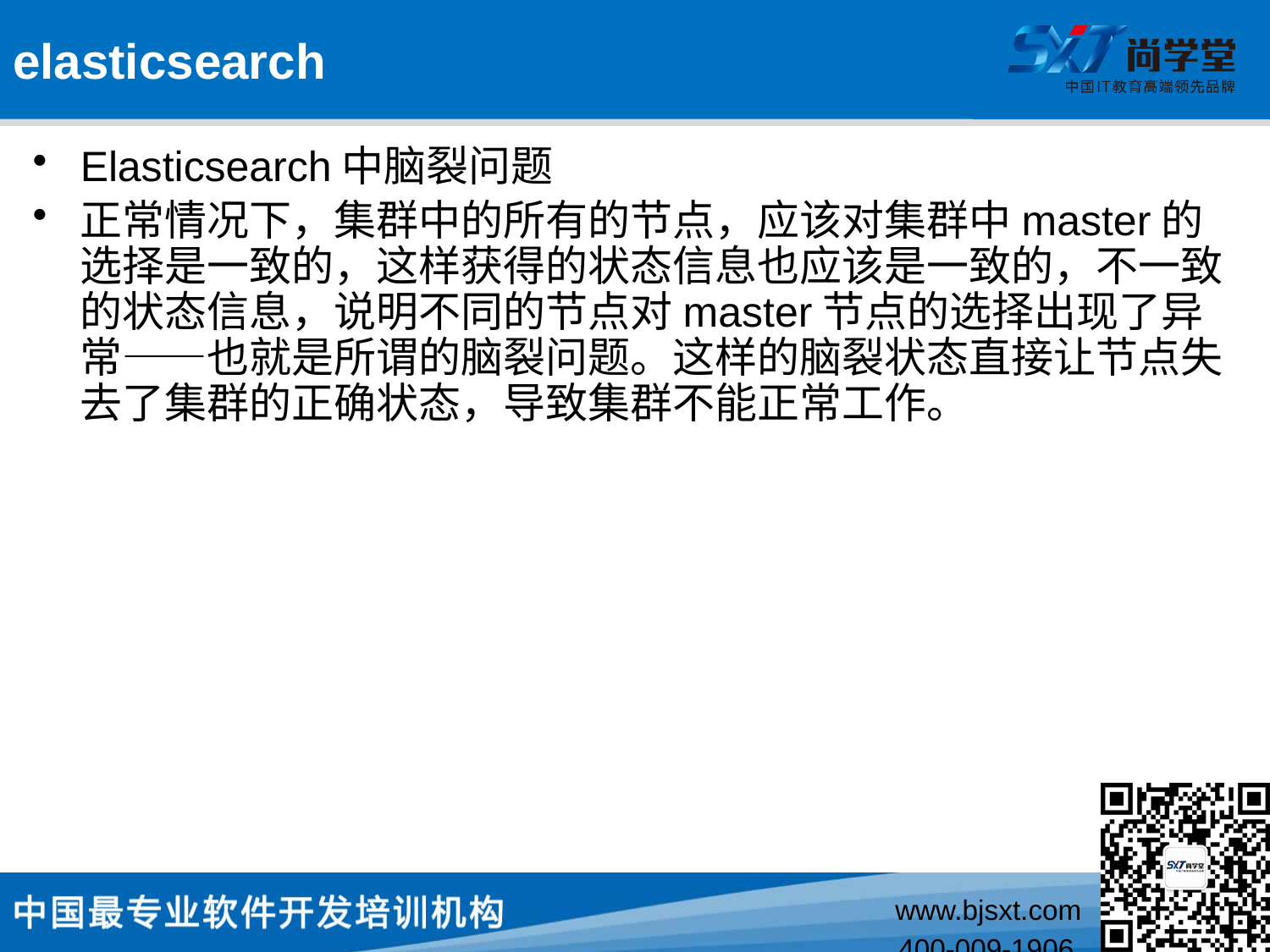

# elasticsearch
Elasticsearch中脑裂问题
正常情况下，集群中的所有的节点，应该对集群中master的选择是一致的，这样获得的状态信息也应该是一致的，不一致的状态信息，说明不同的节点对master节点的选择出现了异常——也就是所谓的脑裂问题。这样的脑裂状态直接让节点失去了集群的正确状态，导致集群不能正常工作。